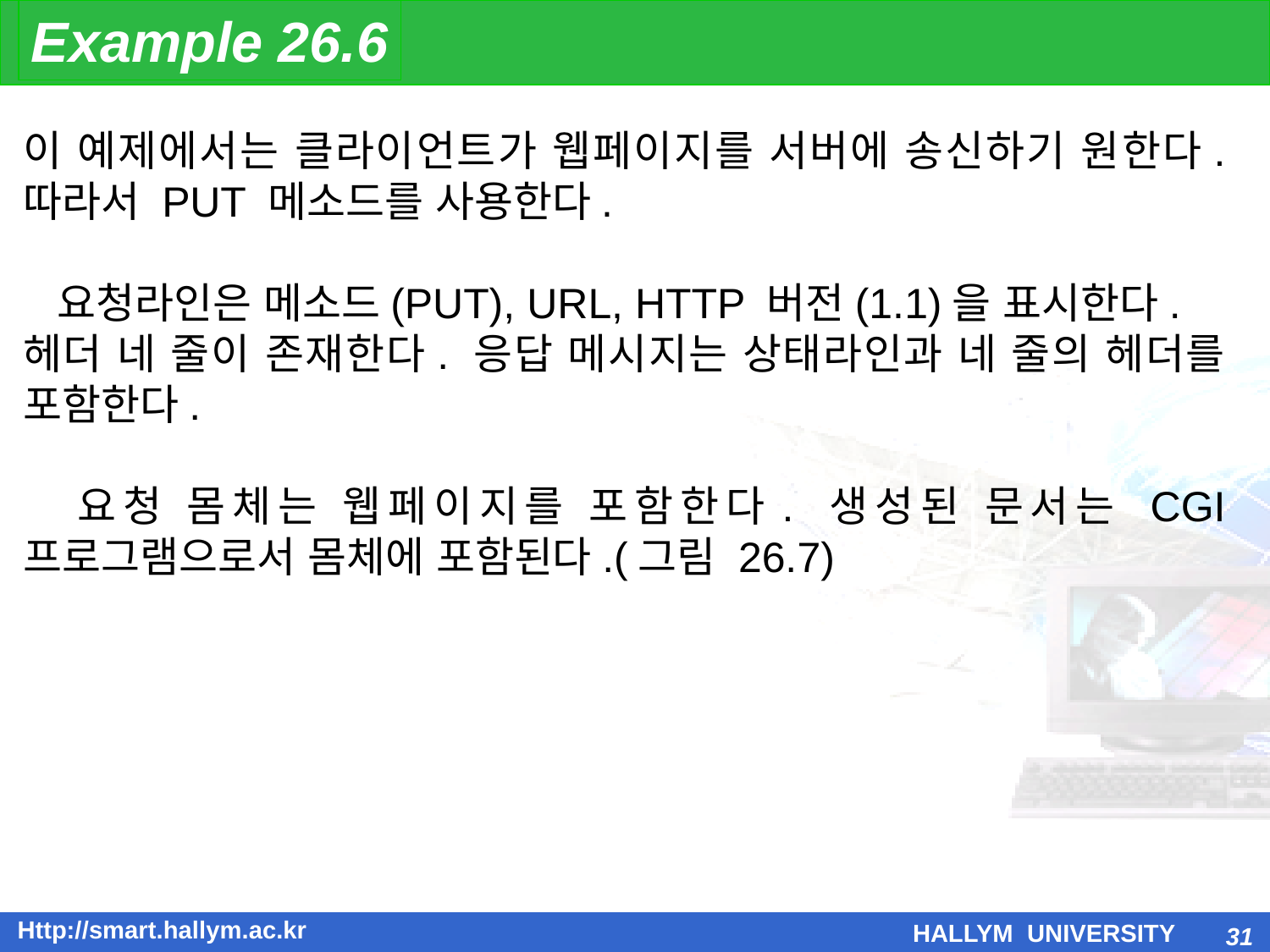

Example 26.6
이 예제에서는 클라이언트가 웹페이지를 서버에 송신하기 원한다. 따라서 PUT 메소드를 사용한다.

  요청라인은 메소드(PUT), URL, HTTP 버전(1.1)을 표시한다.
헤더 네 줄이 존재한다. 응답 메시지는 상태라인과 네 줄의 헤더를 포함한다.

  요청 몸체는 웹페이지를 포함한다. 생성된 문서는 CGI 프로그램으로서 몸체에 포함된다.(그림 26.7)
31